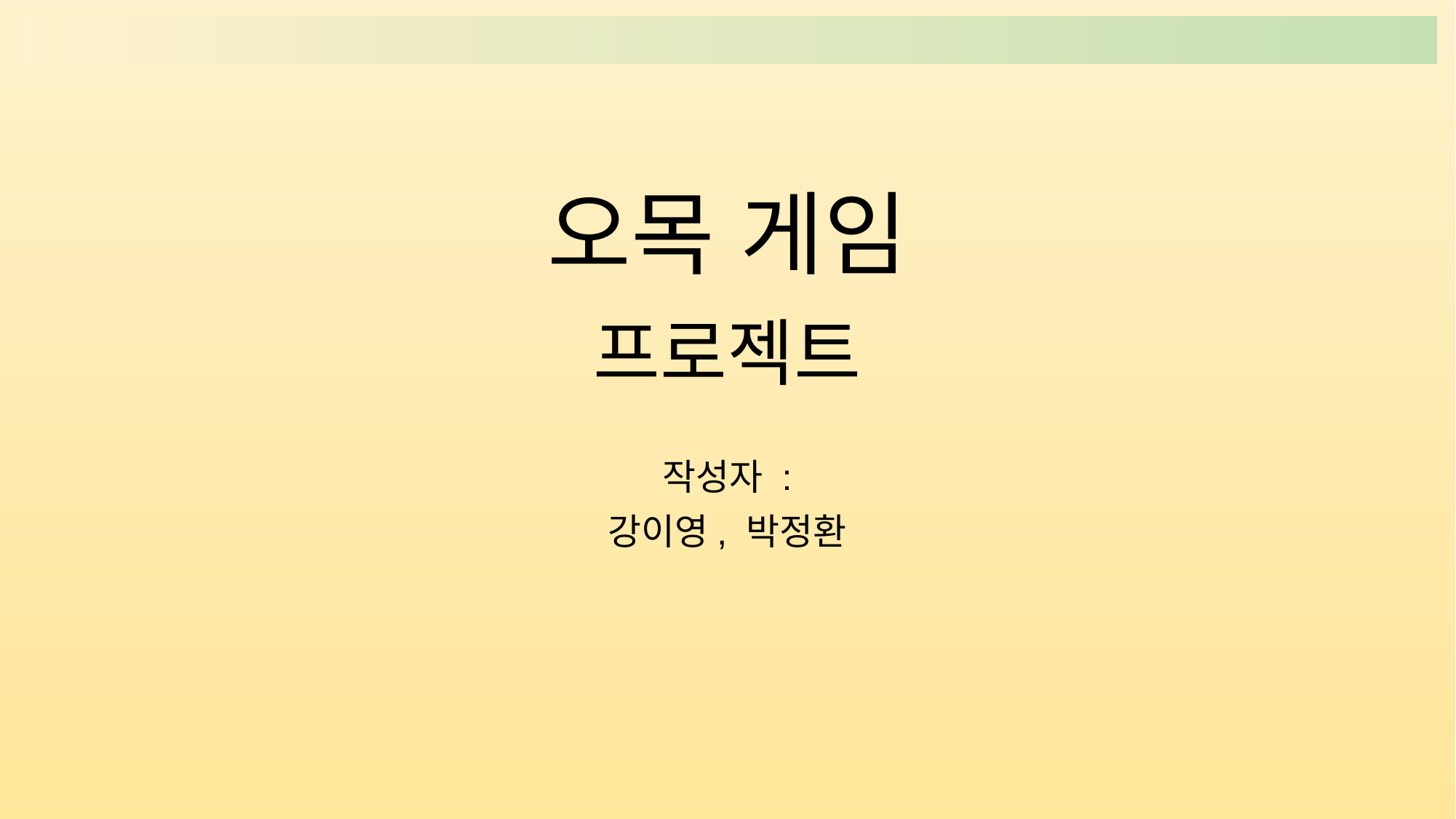

# 오목 게임 프로젝트
작성자 :
강이영, 박정환